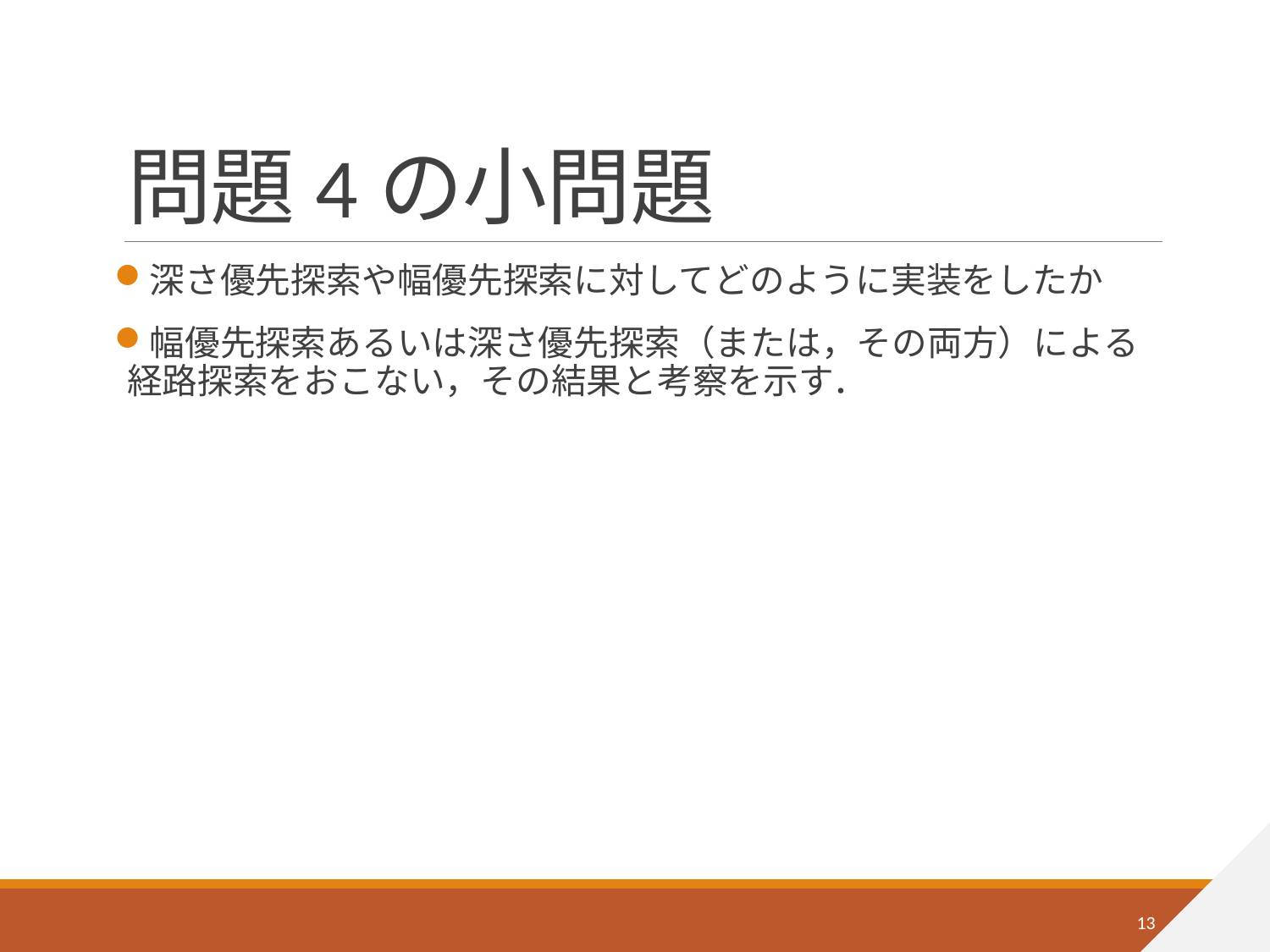

# 問題4の小問題
深さ優先探索や幅優先探索に対してどのように実装をしたか
幅優先探索あるいは深さ優先探索（または，その両方）による経路探索をおこない，その結果と考察を示す．
13